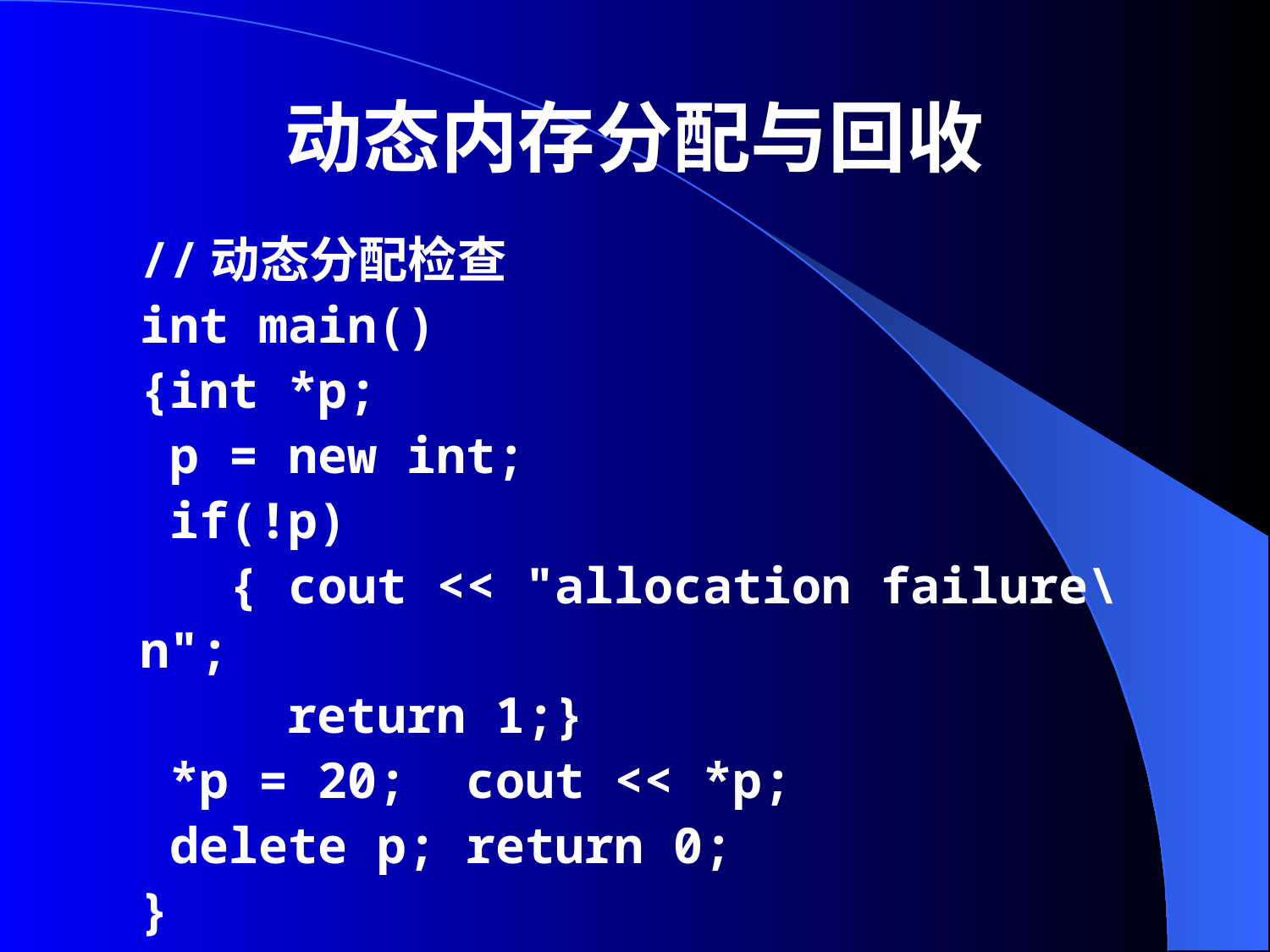

# 动态内存分配与回收
//动态分配检查
int main()
{int *p;
 p = new int;
 if(!p)
   { cout << "allocation failure\n";
     return 1;}
 *p = 20;  cout << *p;
 delete p; return 0;
}